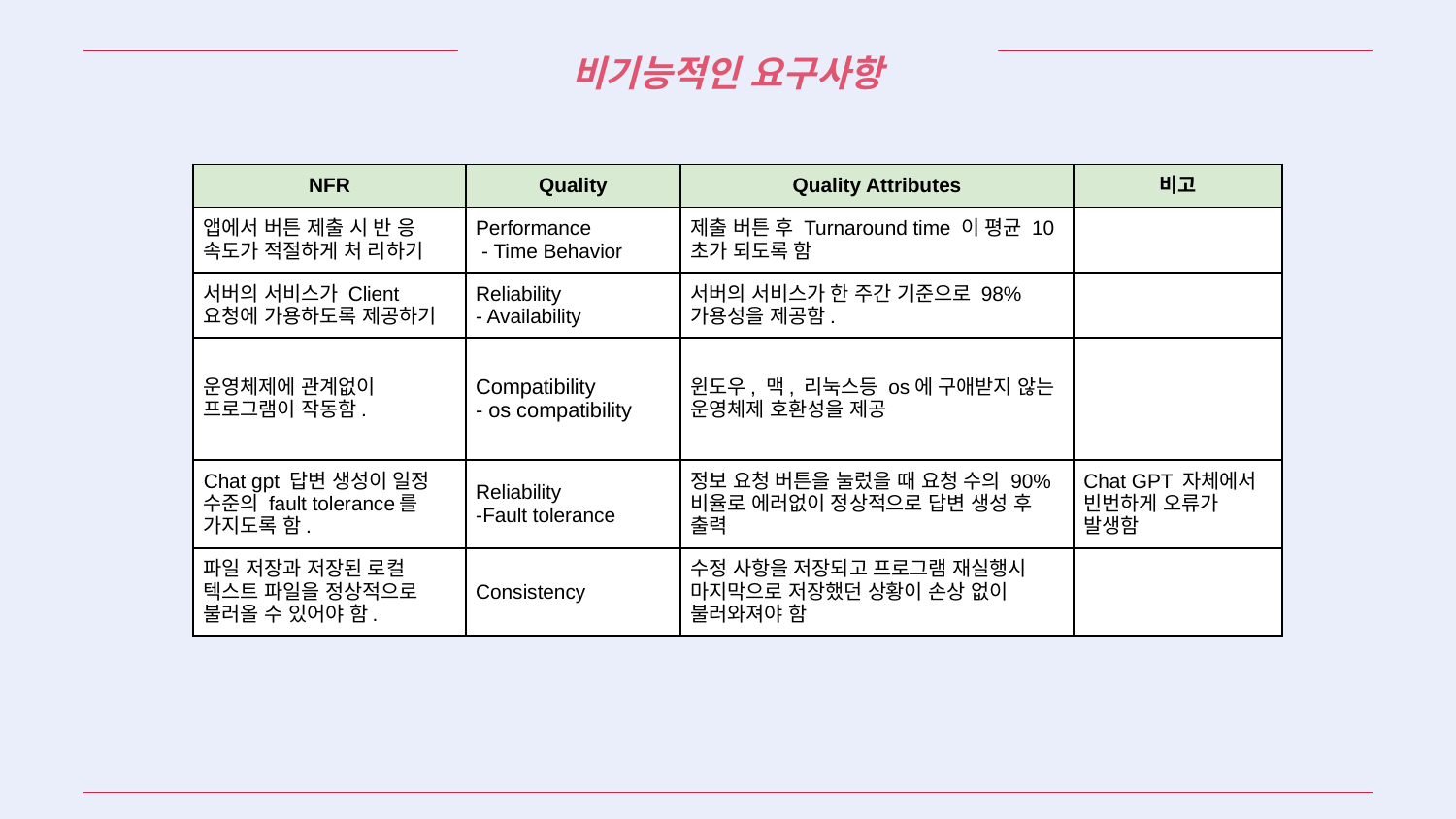

비기능적인 요구사항
| NFR | Quality | Quality Attributes | 비고 |
| --- | --- | --- | --- |
| 앱에서 버튼 제출 시 반 응 속도가 적절하게 처 리하기 | Performance - Time Behavior | 제출 버튼 후 Turnaround time 이 평균 10초가 되도록 함 |  |
| 서버의 서비스가 Client 요청에 가용하도록 제공하기 | Reliability - Availability | 서버의 서비스가 한 주간 기준으로 98% 가용성을 제공함. |  |
| 운영체제에 관계없이 프로그램이 작동함. | Compatibility - os compatibility | 윈도우, 맥, 리눅스등 os에 구애받지 않는 운영체제 호환성을 제공 |  |
| Chat gpt 답변 생성이 일정 수준의 fault tolerance를 가지도록 함. | Reliability -Fault tolerance | 정보 요청 버튼을 눌렀을 때 요청 수의 90% 비율로 에러없이 정상적으로 답변 생성 후 출력 | Chat GPT 자체에서 빈번하게 오류가 발생함 |
| 파일 저장과 저장된 로컬 텍스트 파일을 정상적으로 불러올 수 있어야 함. | Consistency | 수정 사항을 저장되고 프로그램 재실행시 마지막으로 저장했던 상황이 손상 없이 불러와져야 함 |  |